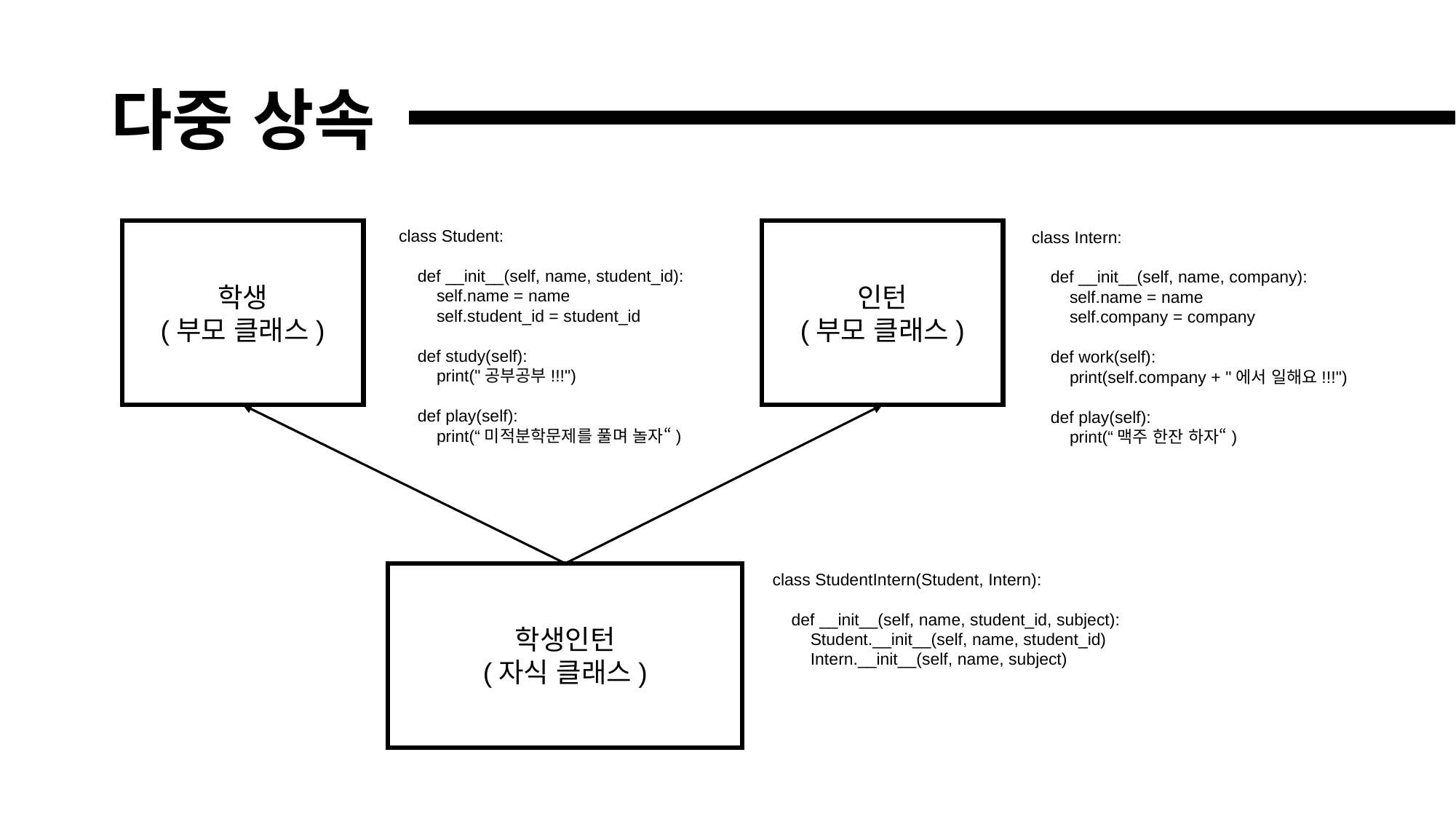

# 다중 상속

class Student:

    def __init__(self, name, student_id):
        self.name = name
        self.student_id = student_id

    def study(self):
        print("공부공부!!!")

    def play(self):
        print(“미적분학문제를 풀며 놀자“)

인턴
(부모 클래스)
학생
(부모 클래스)
class Intern:

    def __init__(self, name, company):
        self.name = name
        self.company = company

    def work(self):
        print(self.company + "에서 일해요!!!")

    def play(self):
        print(“맥주 한잔 하자“)
학생인턴
(자식 클래스)
class StudentIntern(Student, Intern):

    def __init__(self, name, student_id, subject):
        Student.__init__(self, name, student_id)
        Intern.__init__(self, name, subject)